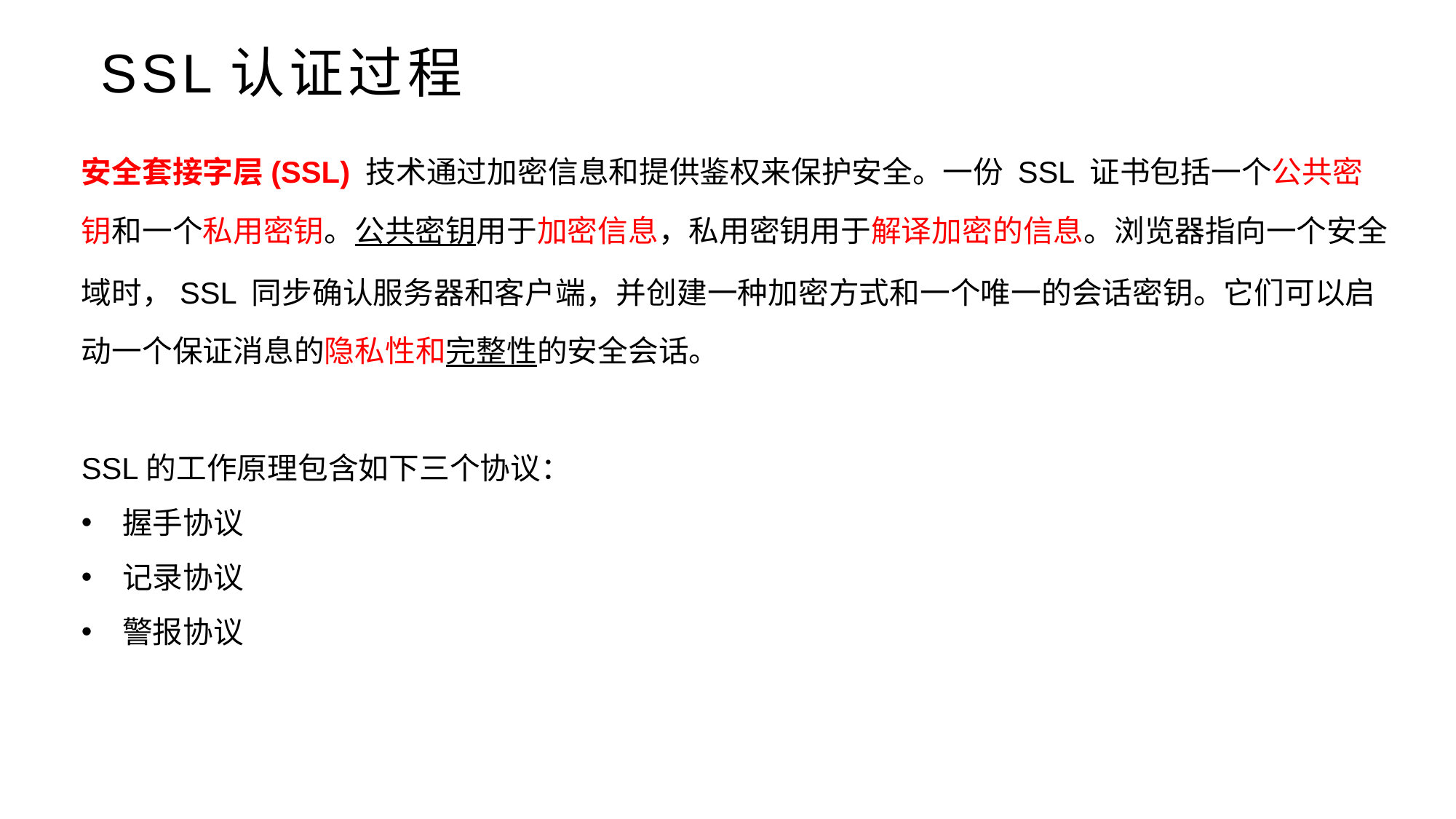

SSL认证过程
安全套接字层(SSL) 技术通过加密信息和提供鉴权来保护安全。一份 SSL 证书包括一个公共密钥和一个私用密钥。公共密钥用于加密信息，私用密钥用于解译加密的信息。浏览器指向一个安全域时，SSL 同步确认服务器和客户端，并创建一种加密方式和一个唯一的会话密钥。它们可以启动一个保证消息的隐私性和完整性的安全会话。

SSL的工作原理包含如下三个协议：
握手协议
记录协议
警报协议